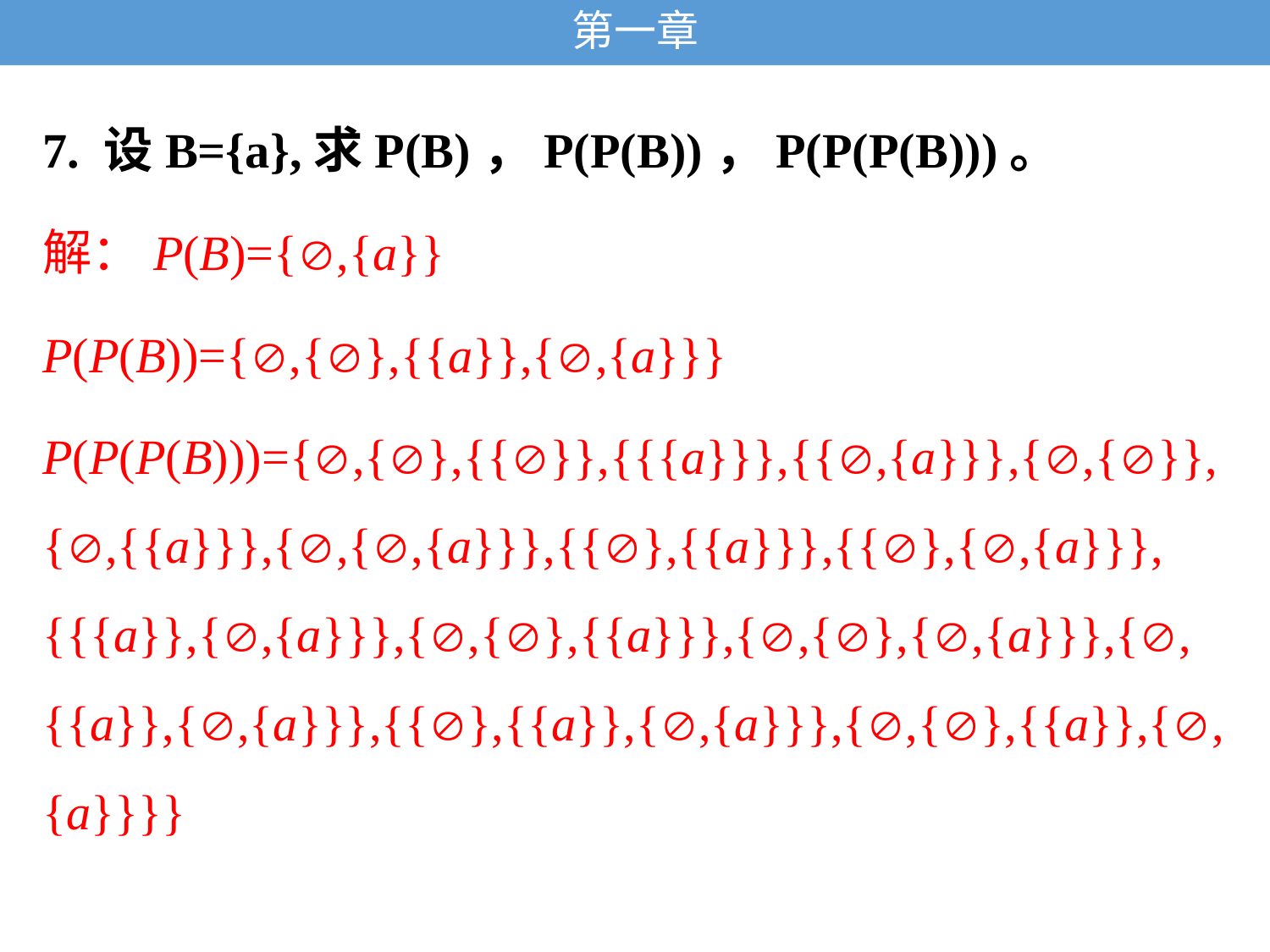

# 第一章
7. 设B={a},求P(B)，P(P(B))，P(P(P(B)))。
解：P(B)={∅,{a}}
P(P(B))={∅,{∅},{{a}},{∅,{a}}}
P(P(P(B)))={∅,{∅},{{∅}},{{{a}}},{{∅,{a}}},{∅,{∅}},{∅,{{a}}},{∅,{∅,{a}}},{{∅},{{a}}},{{∅},{∅,{a}}},{{{a}},{∅,{a}}},{∅,{∅},{{a}}},{∅,{∅},{∅,{a}}},{∅,{{a}},{∅,{a}}},{{∅},{{a}},{∅,{a}}},{∅,{∅},{{a}},{∅,{a}}}}